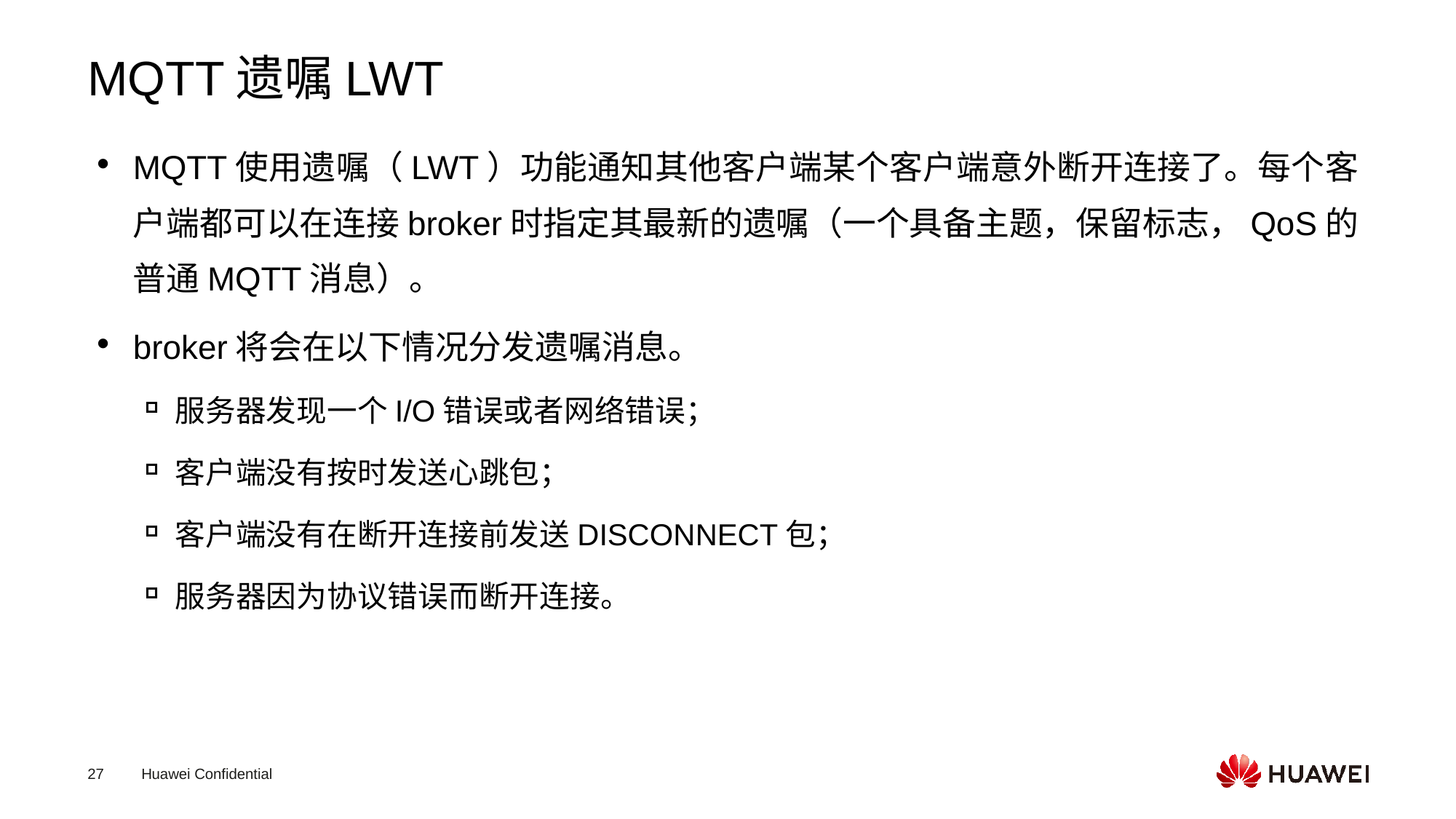

# MQTT遗嘱LWT
MQTT使用遗嘱（LWT）功能通知其他客户端某个客户端意外断开连接了。每个客户端都可以在连接broker时指定其最新的遗嘱（一个具备主题，保留标志，QoS的普通MQTT消息）。
broker将会在以下情况分发遗嘱消息。
服务器发现一个I/O错误或者网络错误；
客户端没有按时发送心跳包；
客户端没有在断开连接前发送DISCONNECT包；
服务器因为协议错误而断开连接。